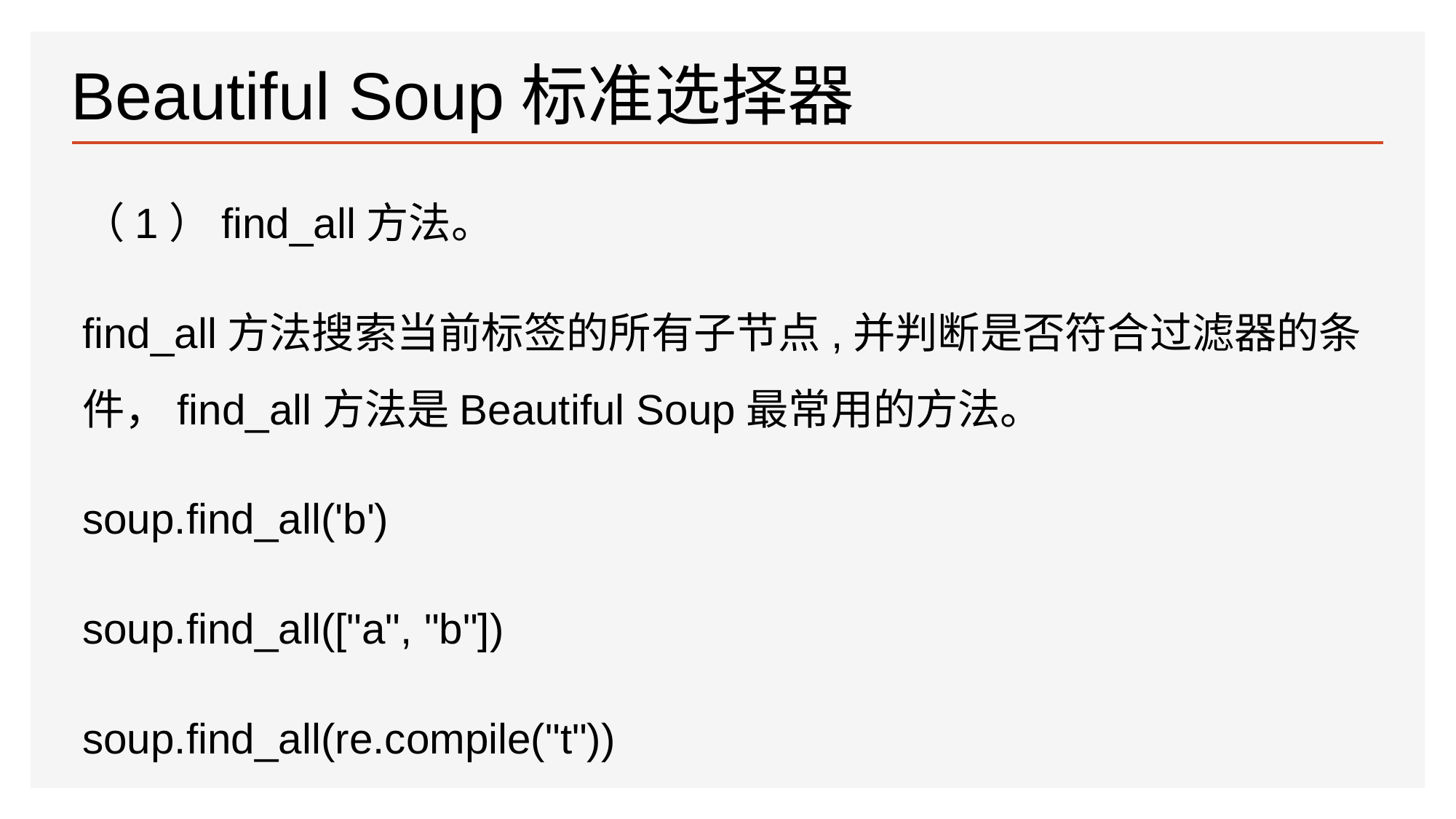

Beautiful Soup标准选择器
（1）find_all方法。
find_all方法搜索当前标签的所有子节点,并判断是否符合过滤器的条件，find_all方法是Beautiful Soup最常用的方法。
soup.find_all('b')
soup.find_all(["a", "b"])
soup.find_all(re.compile("t"))